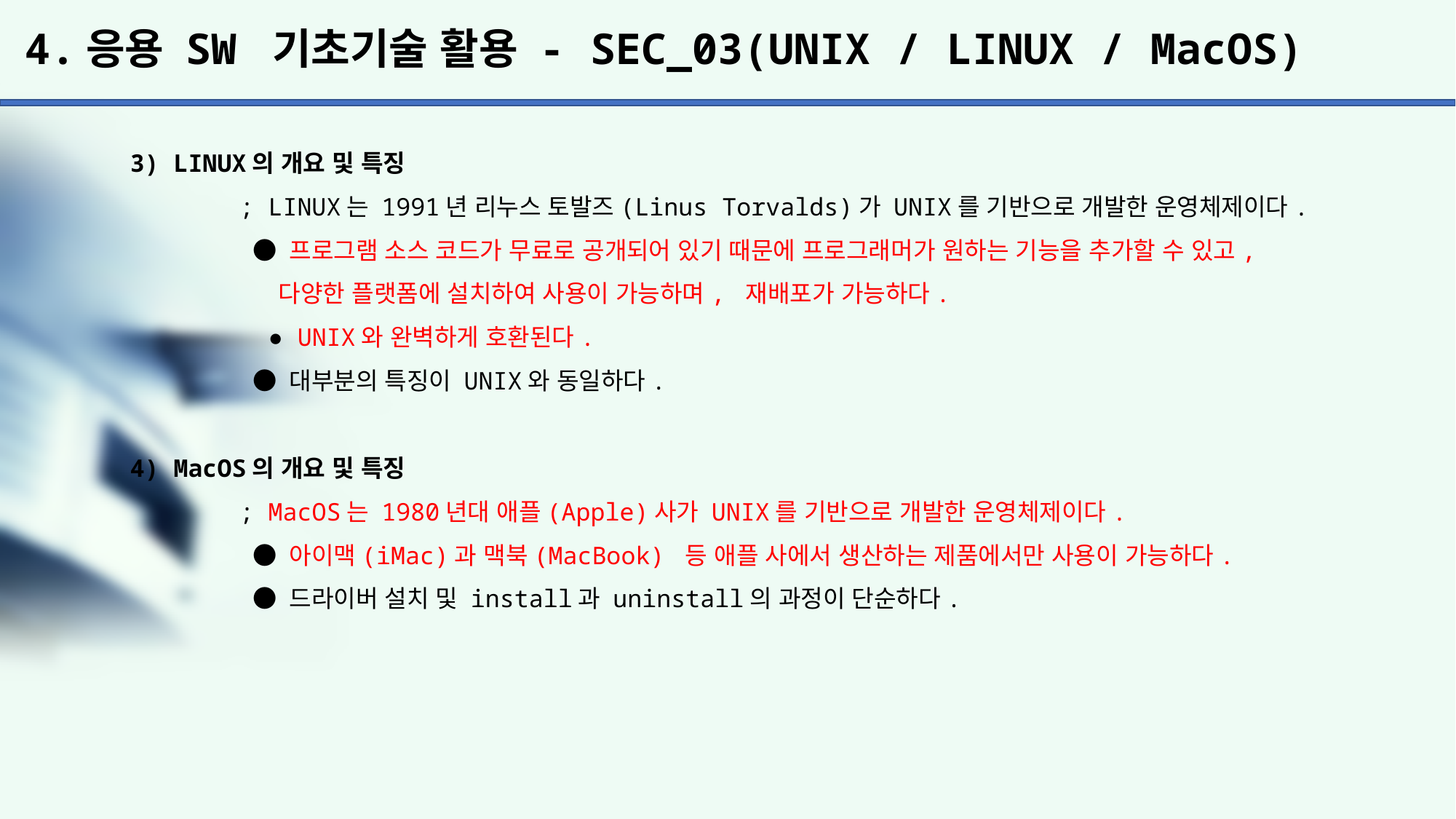

# 4.응용 SW 기초기술 활용 - SEC_03(UNIX / LINUX / MacOS)
3) LINUX의 개요 및 특징
	; LINUX는 1991년 리누스 토발즈(Linus Torvalds)가 UNIX를 기반으로 개발한 운영체제이다.
	  ● 프로그램 소스 코드가 무료로 공개되어 있기 때문에 프로그래머가 원하는 기능을 추가할 수 있고,
	     다양한 플랫폼에 설치하여 사용이 가능하며, 재배포가 가능하다.
	  ● UNIX와 완벽하게 호환된다.
	  ● 대부분의 특징이 UNIX와 동일하다.

4) MacOS의 개요 및 특징
	; MacOS는 1980년대 애플(Apple)사가 UNIX를 기반으로 개발한 운영체제이다.
	  ● 아이맥(iMac)과 맥북(MacBook) 등 애플 사에서 생산하는 제품에서만 사용이 가능하다.
	  ● 드라이버 설치 및 install과 uninstall의 과정이 단순하다.